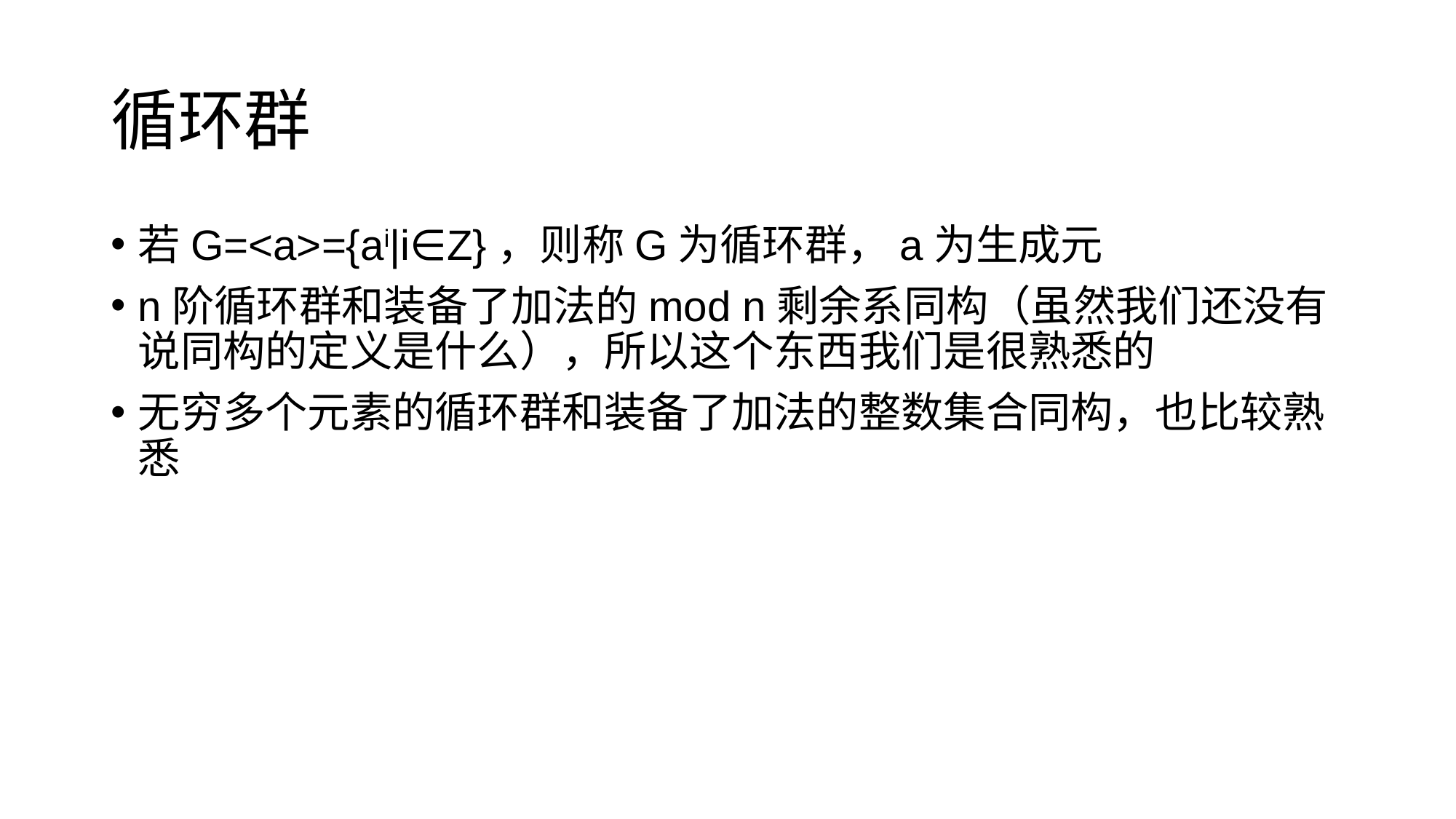

# 循环群
若G=<a>={ai|i∈Z}，则称G为循环群，a为生成元
n阶循环群和装备了加法的mod n剩余系同构（虽然我们还没有说同构的定义是什么），所以这个东西我们是很熟悉的
无穷多个元素的循环群和装备了加法的整数集合同构，也比较熟悉